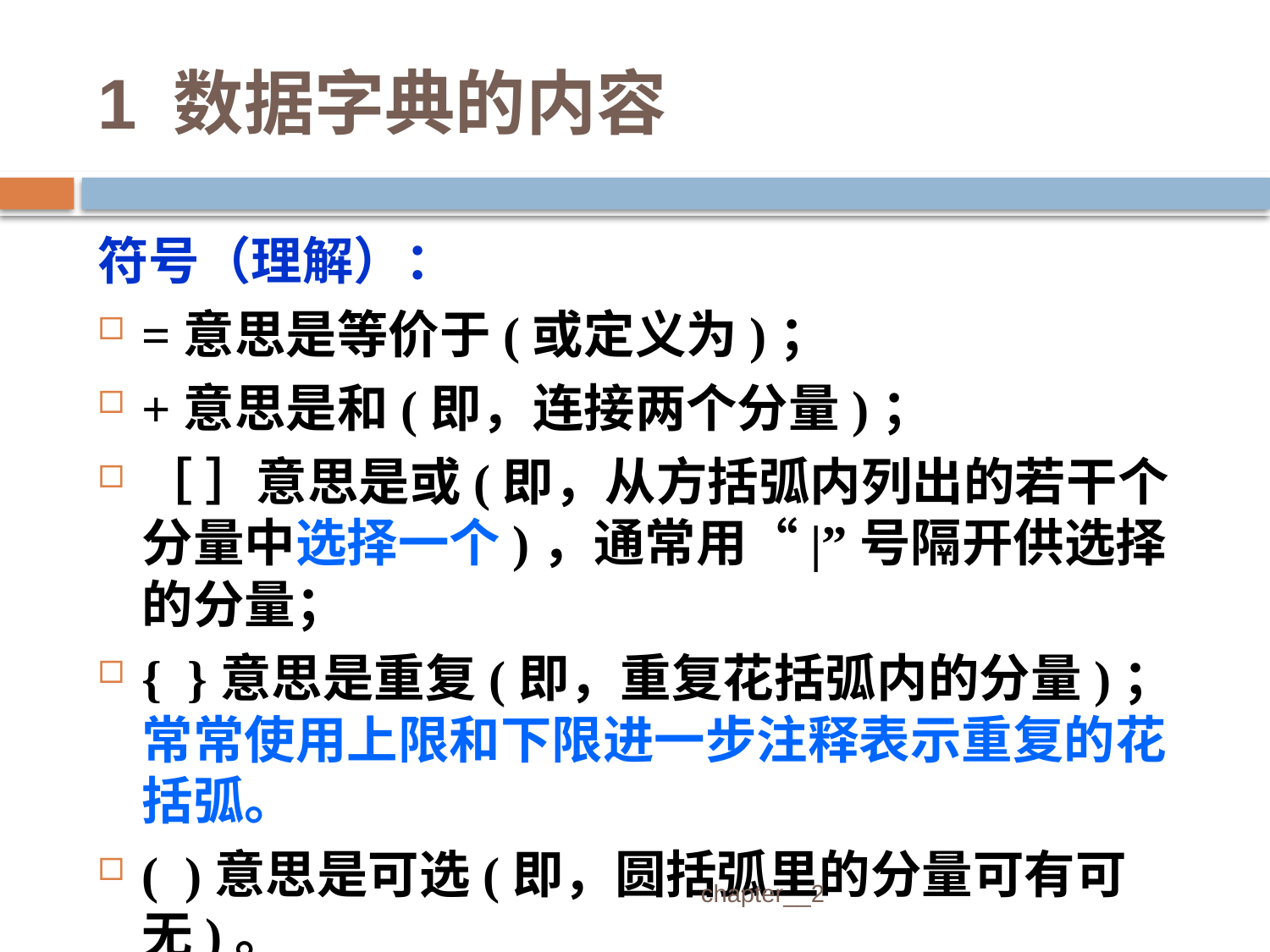

# 1 数据字典的内容
57
符号（理解）：
=意思是等价于(或定义为)；
+意思是和(即，连接两个分量)；
［ ］意思是或(即，从方括弧内列出的若干个分量中选择一个)，通常用“|”号隔开供选择的分量；
{  }意思是重复(即，重复花括弧内的分量)；常常使用上限和下限进一步注释表示重复的花括弧。
(  )意思是可选(即，圆括弧里的分量可有可无)。
 chapter__2